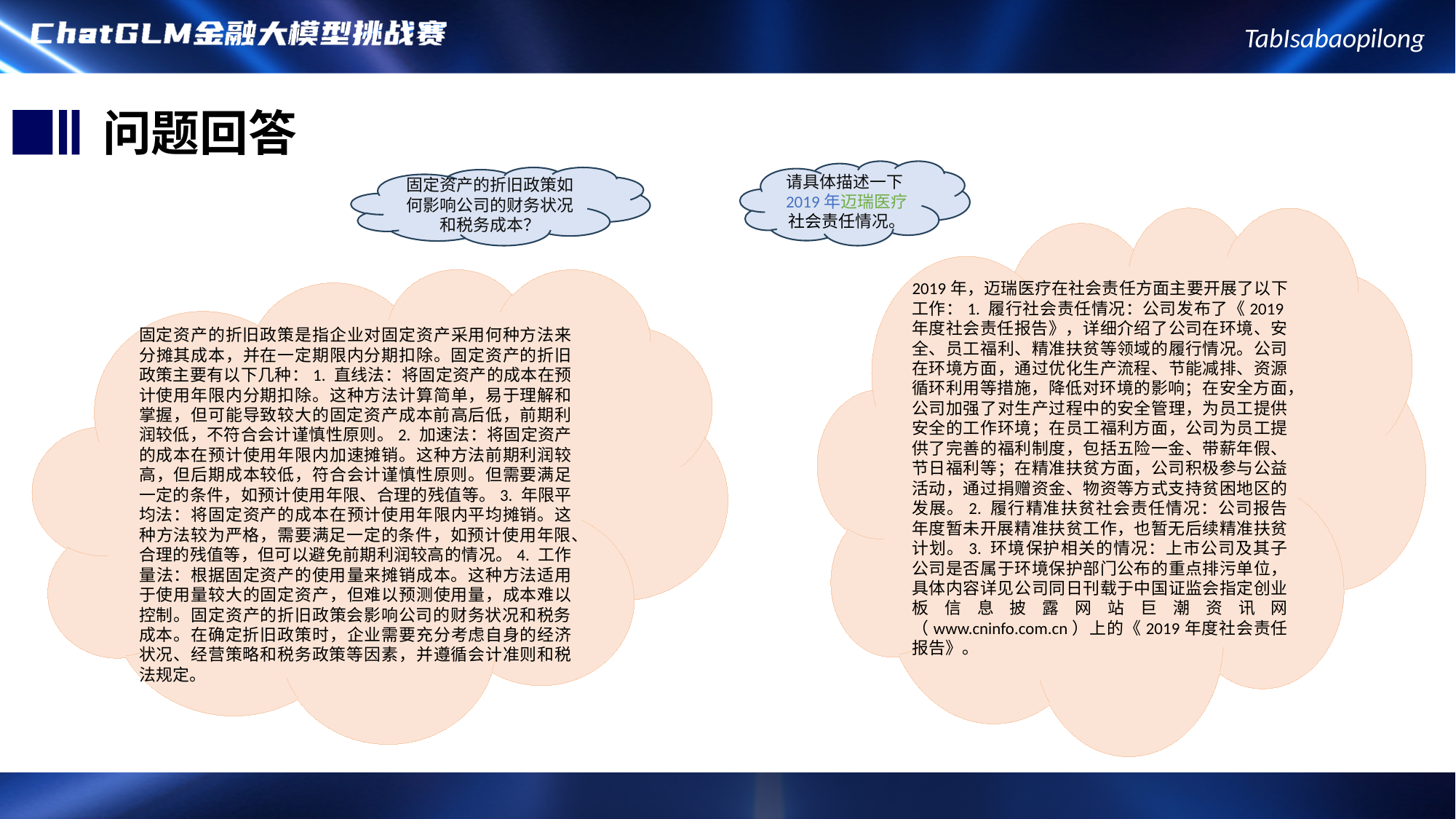

问题回答

请具体描述一下2019年迈瑞医疗社会责任情况。
固定资产的折旧政策如何影响公司的财务状况和税务成本？
2019年，迈瑞医疗在社会责任方面主要开展了以下工作：1. 履行社会责任情况：公司发布了《2019年度社会责任报告》，详细介绍了公司在环境、安全、员工福利、精准扶贫等领域的履行情况。公司在环境方面，通过优化生产流程、节能减排、资源循环利用等措施，降低对环境的影响；在安全方面，公司加强了对生产过程中的安全管理，为员工提供安全的工作环境；在员工福利方面，公司为员工提供了完善的福利制度，包括五险一金、带薪年假、节日福利等；在精准扶贫方面，公司积极参与公益活动，通过捐赠资金、物资等方式支持贫困地区的发展。2. 履行精准扶贫社会责任情况：公司报告年度暂未开展精准扶贫工作，也暂无后续精准扶贫计划。3. 环境保护相关的情况：上市公司及其子公司是否属于环境保护部门公布的重点排污单位，具体内容详见公司同日刊载于中国证监会指定创业板信息披露网站巨潮资讯网（www.cninfo.com.cn）上的《2019年度社会责任报告》。

固定资产的折旧政策是指企业对固定资产采用何种方法来分摊其成本，并在一定期限内分期扣除。固定资产的折旧政策主要有以下几种：1. 直线法：将固定资产的成本在预计使用年限内分期扣除。这种方法计算简单，易于理解和掌握，但可能导致较大的固定资产成本前高后低，前期利润较低，不符合会计谨慎性原则。2. 加速法：将固定资产的成本在预计使用年限内加速摊销。这种方法前期利润较高，但后期成本较低，符合会计谨慎性原则。但需要满足一定的条件，如预计使用年限、合理的残值等。3. 年限平均法：将固定资产的成本在预计使用年限内平均摊销。这种方法较为严格，需要满足一定的条件，如预计使用年限、合理的残值等，但可以避免前期利润较高的情况。4. 工作量法：根据固定资产的使用量来摊销成本。这种方法适用于使用量较大的固定资产，但难以预测使用量，成本难以控制。固定资产的折旧政策会影响公司的财务状况和税务成本。在确定折旧政策时，企业需要充分考虑自身的经济状况、经营策略和税务政策等因素，并遵循会计准则和税法规定。